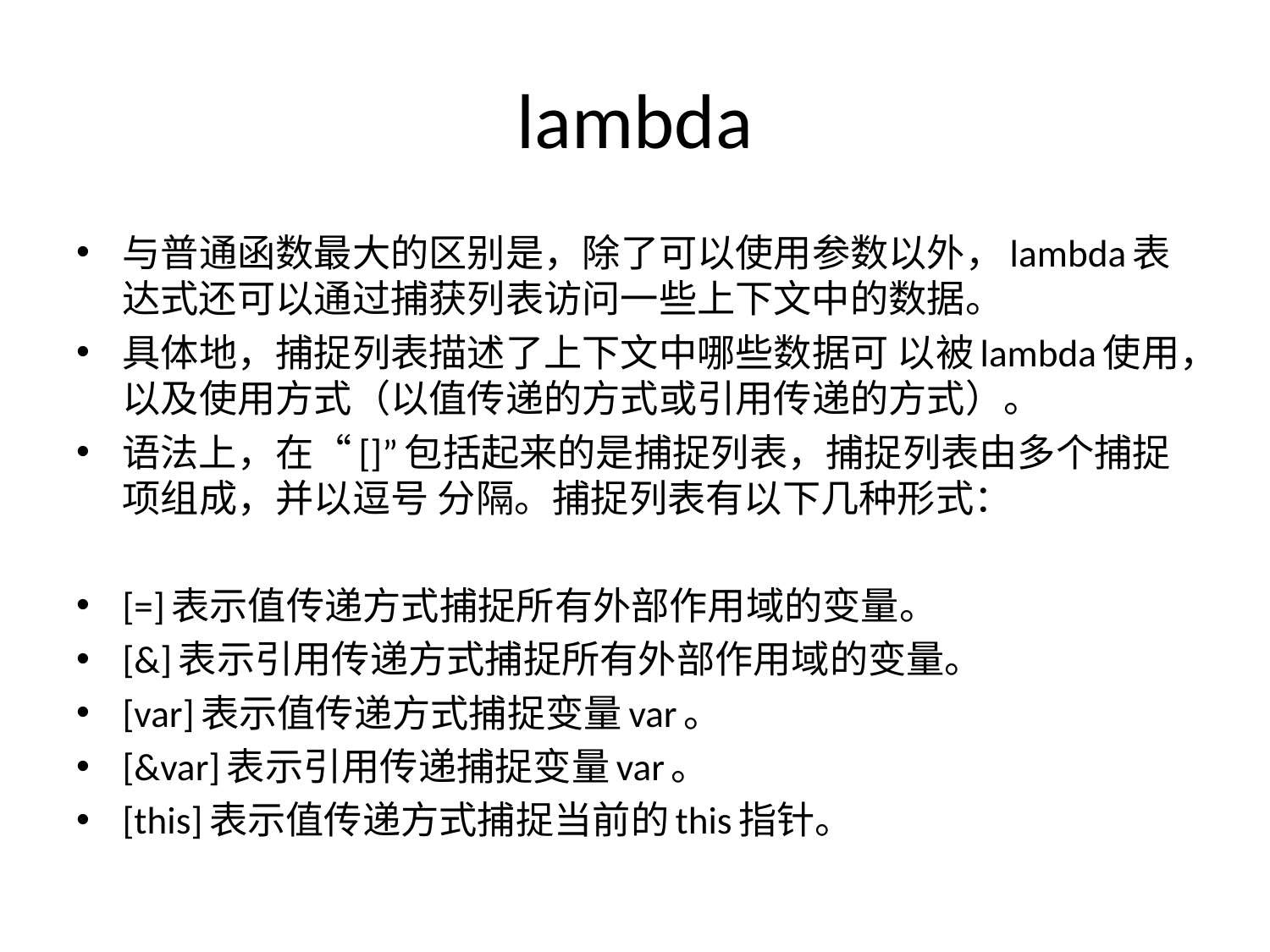

# lambda
与普通函数最大的区别是，除了可以使用参数以外，lambda表达式还可以通过捕获列表访问一些上下文中的数据。
具体地，捕捉列表描述了上下文中哪些数据可 以被lambda使用，以及使用方式（以值传递的方式或引用传递的方式）。
语法上，在“[]”包括起来的是捕捉列表，捕捉列表由多个捕捉项组成，并以逗号 分隔。捕捉列表有以下几种形式：

[=]表示值传递方式捕捉所有外部作用域的变量。
[&]表示引用传递方式捕捉所有外部作用域的变量。
[var]表示值传递方式捕捉变量var。
[&var]表示引用传递捕捉变量var。
[this]表示值传递方式捕捉当前的this指针。